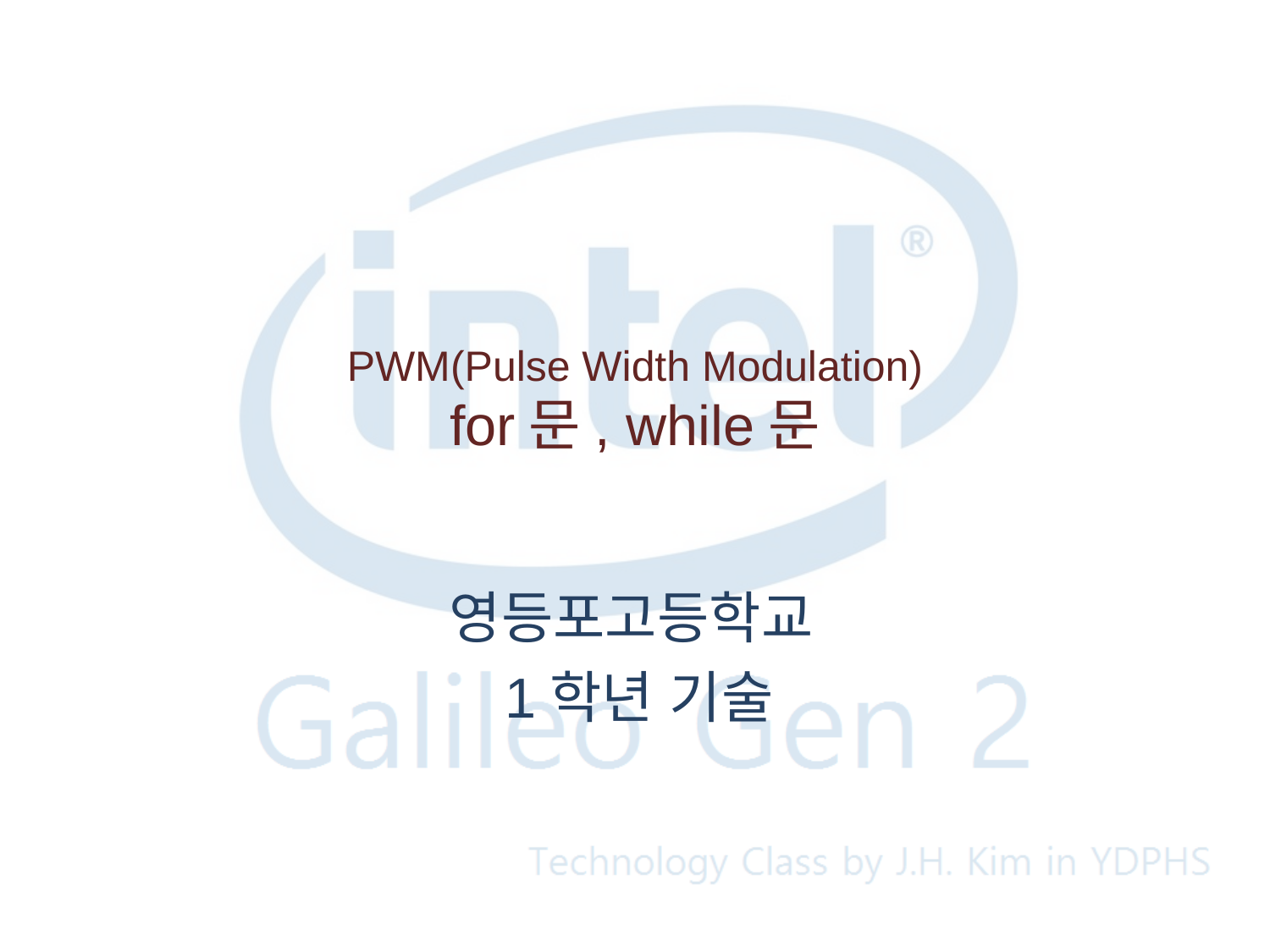

# PWM(Pulse Width Modulation) for문, while문
영등포고등학교
1학년 기술